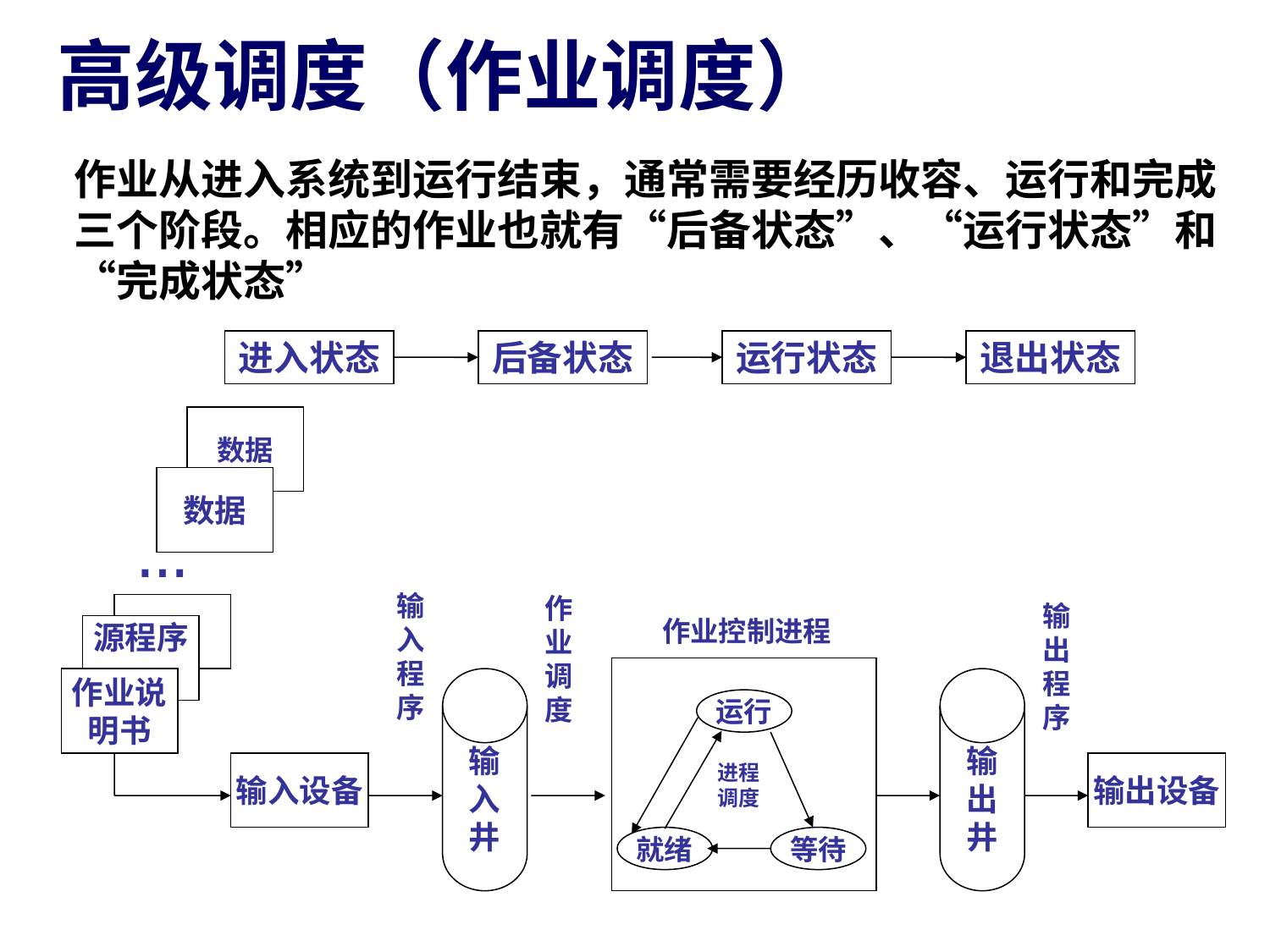

# 高级调度（作业调度）
作业从进入系统到运行结束，通常需要经历收容、运行和完成三个阶段。相应的作业也就有“后备状态”、“运行状态”和“完成状态”
进入状态
后备状态
运行状态
退出状态

数据
数据
…
输
入
程
序
输
出
程
序
作
业
调
度

作业控制进程
源程序

作业说
明书
输
入
井
输
出
井
运行

进程
调度

输入设备
输出设备

就绪
等待